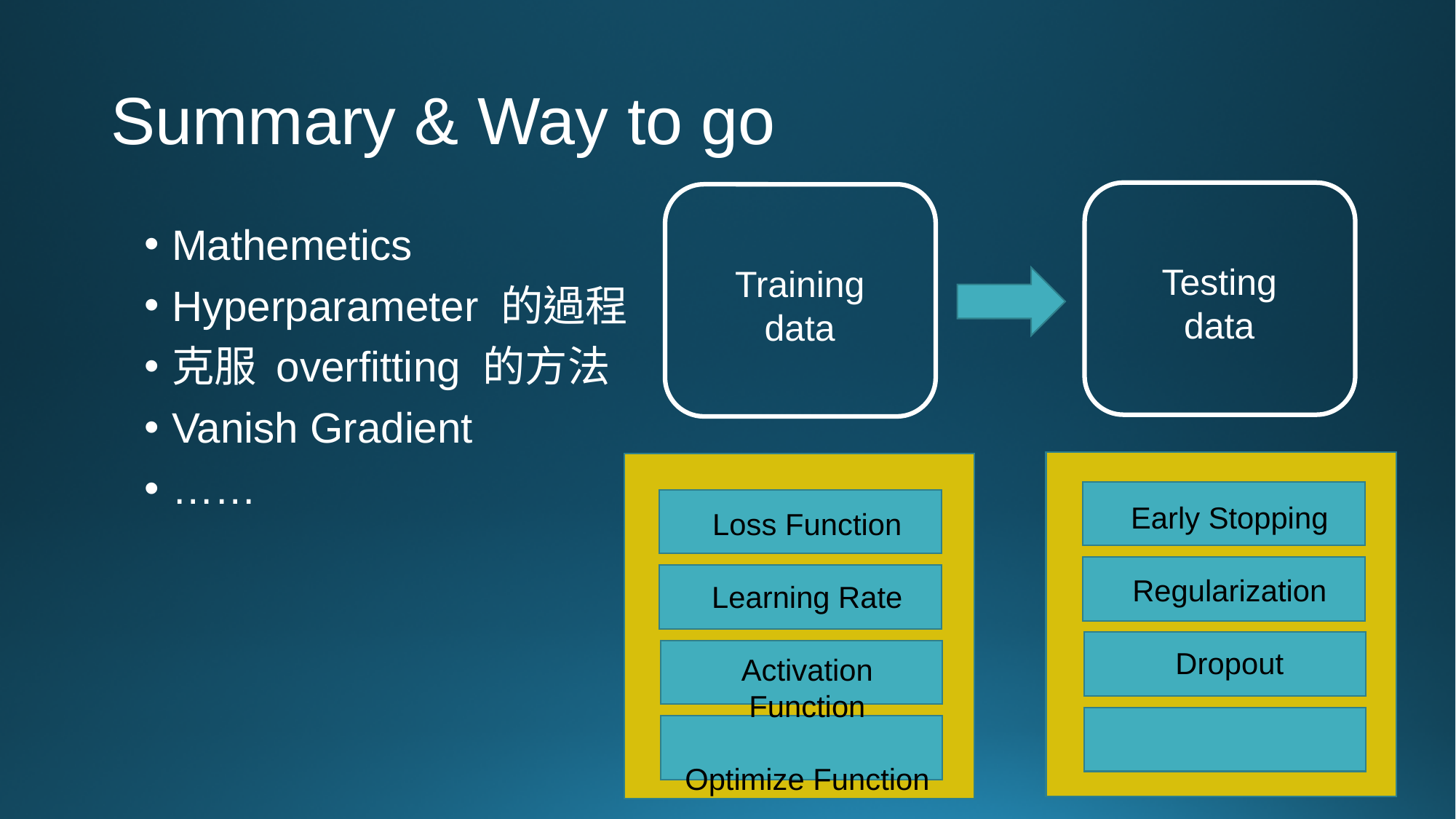

# Summary & Way to go

Mathemetics
Hyperparameter 的過程
克服 overfitting 的方法
Vanish Gradient
……

Testing data
Training data

Early Stopping

Regularization

Dropout
Loss Function

Learning Rate

Activation Function

Optimize Function